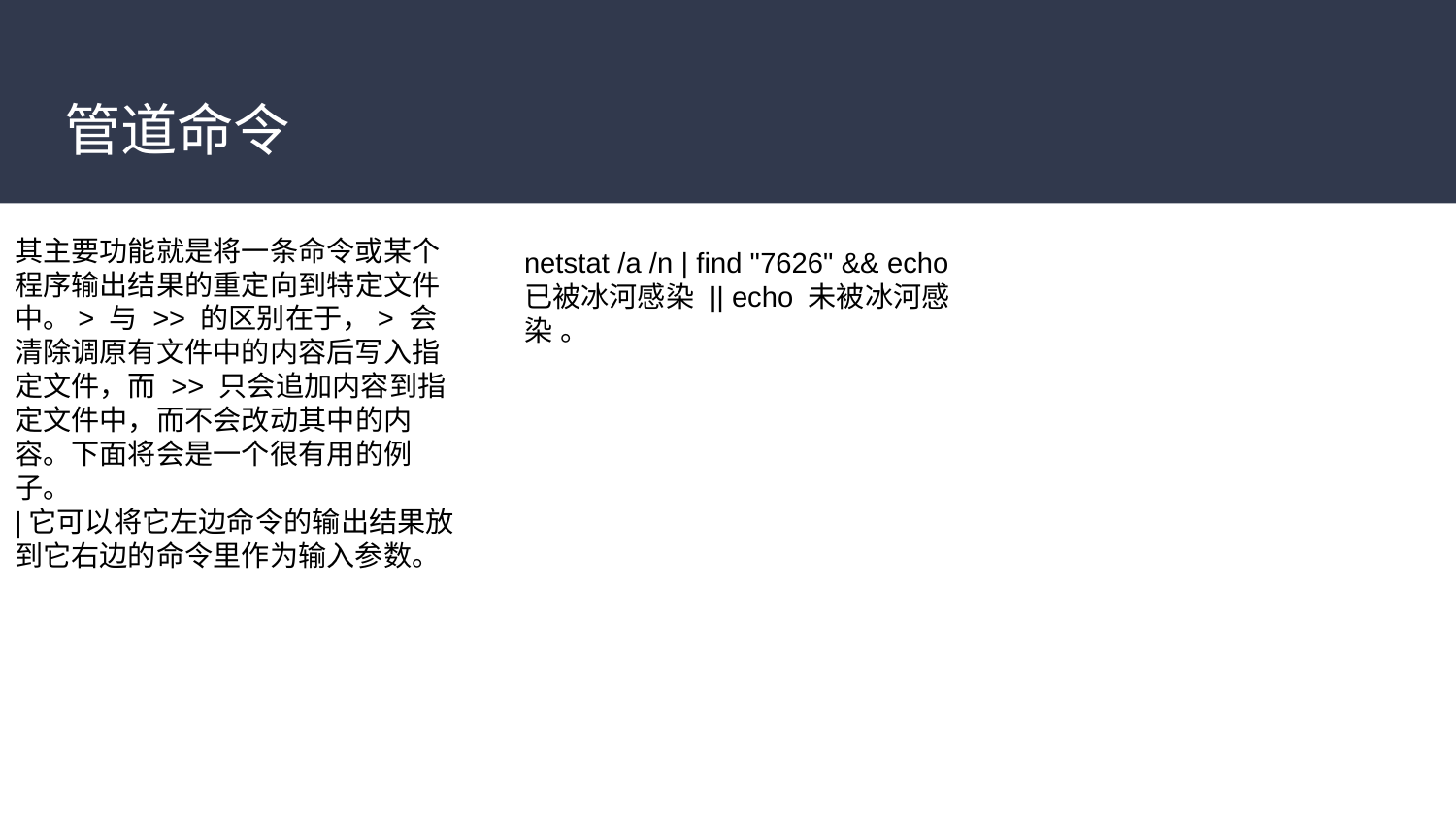

# 管道命令
其主要功能就是将一条命令或某个程序输出结果的重定向到特定文件中。> 与 >> 的区别在于，> 会清除调原有文件中的内容后写入指定文件，而 >> 只会追加内容到指定文件中，而不会改动其中的内容。下面将会是一个很有用的例子。
|它可以将它左边命令的输出结果放到它右边的命令里作为输入参数。
netstat /a /n | find "7626" && echo 已被冰河感染 || echo 未被冰河感染 。